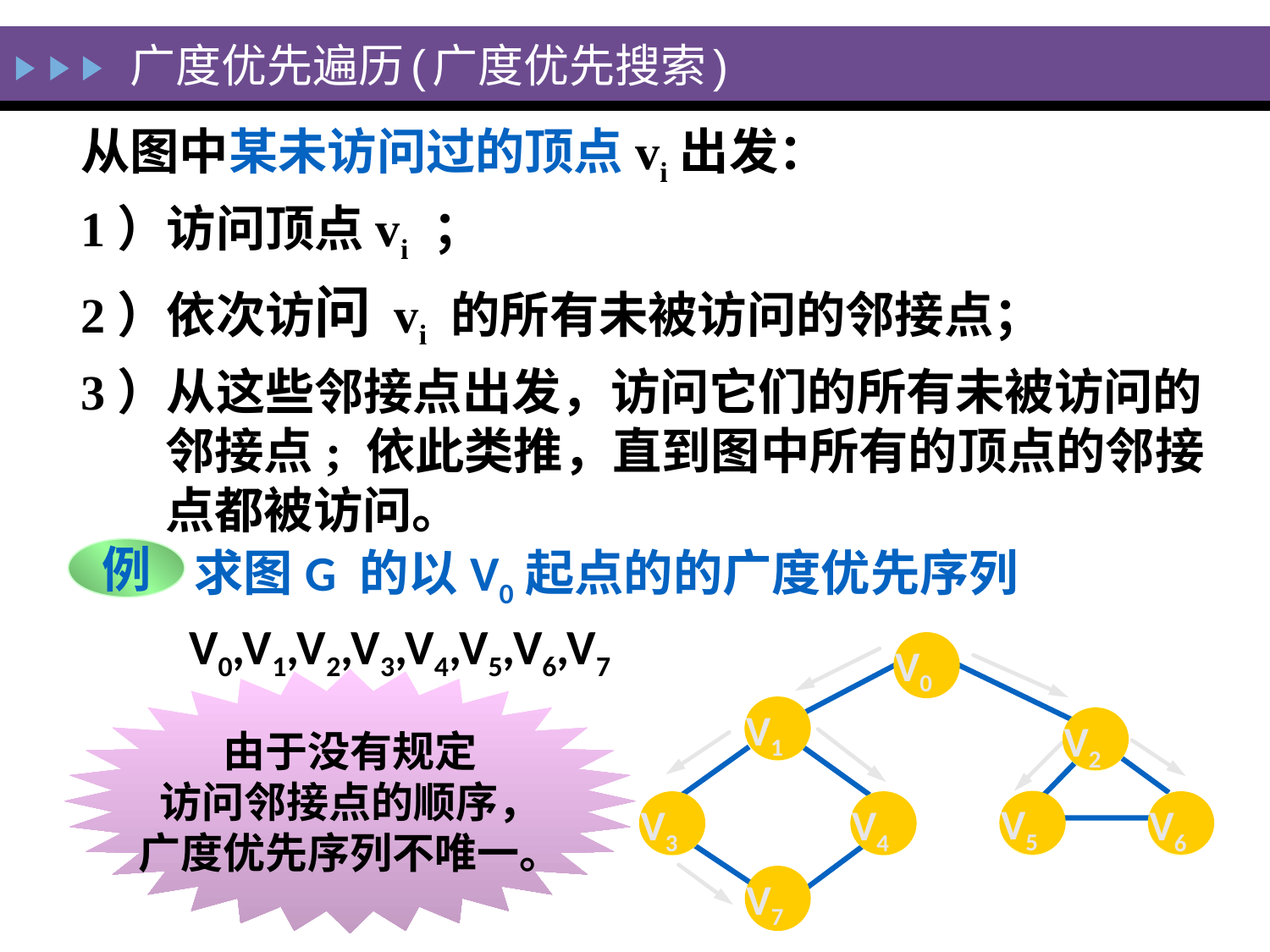

# 广度优先遍历(广度优先搜索)
从图中某未访问过的顶点vi出发：
1）访问顶点vi ；
2）依次访问 vi 的所有未被访问的邻接点；
3）从这些邻接点出发，访问它们的所有未被访问的邻接点; 依此类推，直到图中所有的顶点的邻接点都被访问。
求图G 的以V0起点的的广度优先序列
例
    V0,V1,V2,V3,V4,V5,V6,V7
 V0

V0

由于没有规定
访问邻接点的顺序，
广度优先序列不唯一。
 V1

V1

 V2

V2

 V3

 V4

 V5

 V6

V5

V3

V4

V6

V7